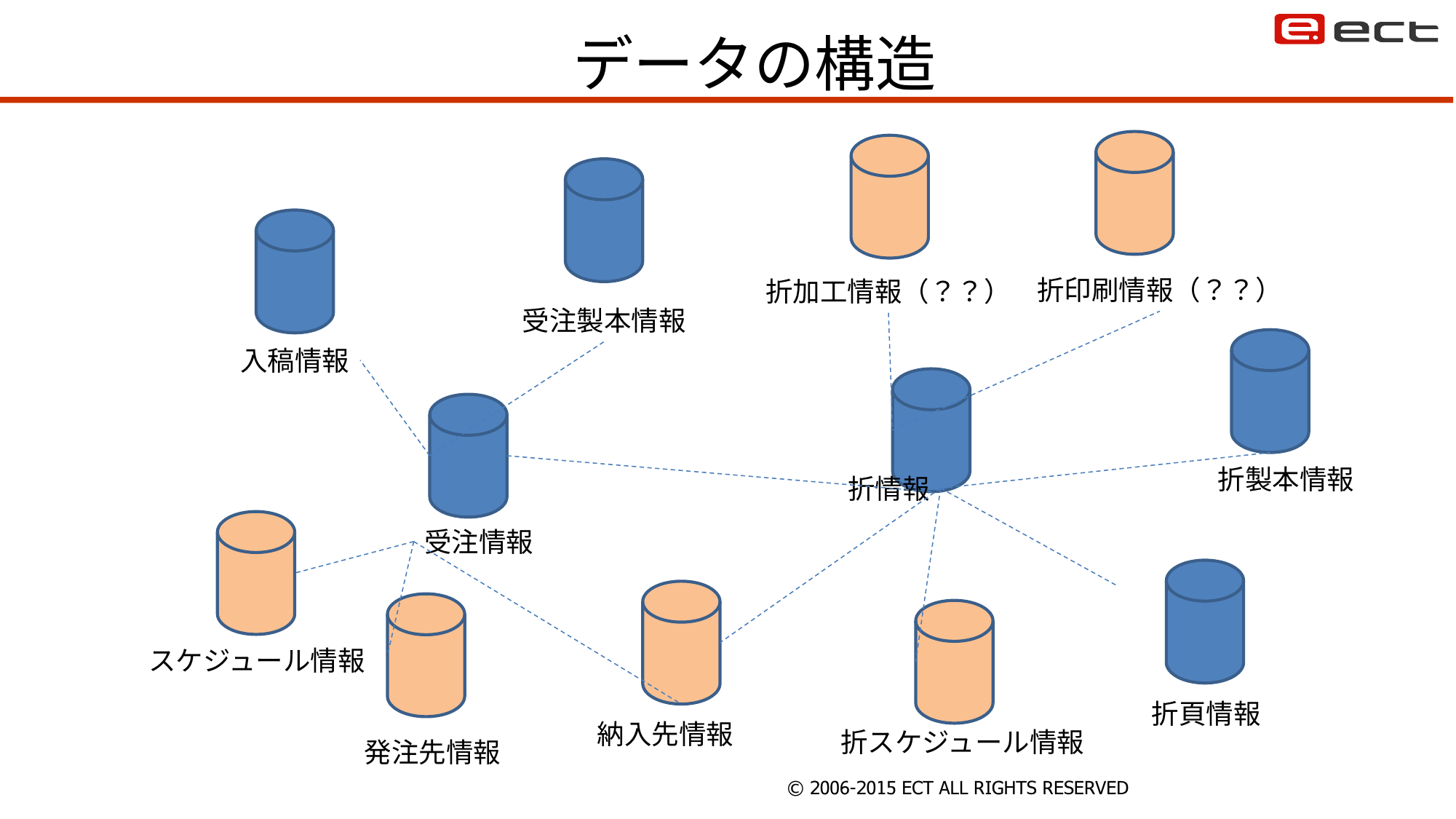

# データの構造

折印刷情報（？？）

折加工情報（？？）

受注製本情報

入稿情報

折製本情報

折情報

受注情報

スケジュール情報

折頁情報

納入先情報

発注先情報

折スケジュール情報